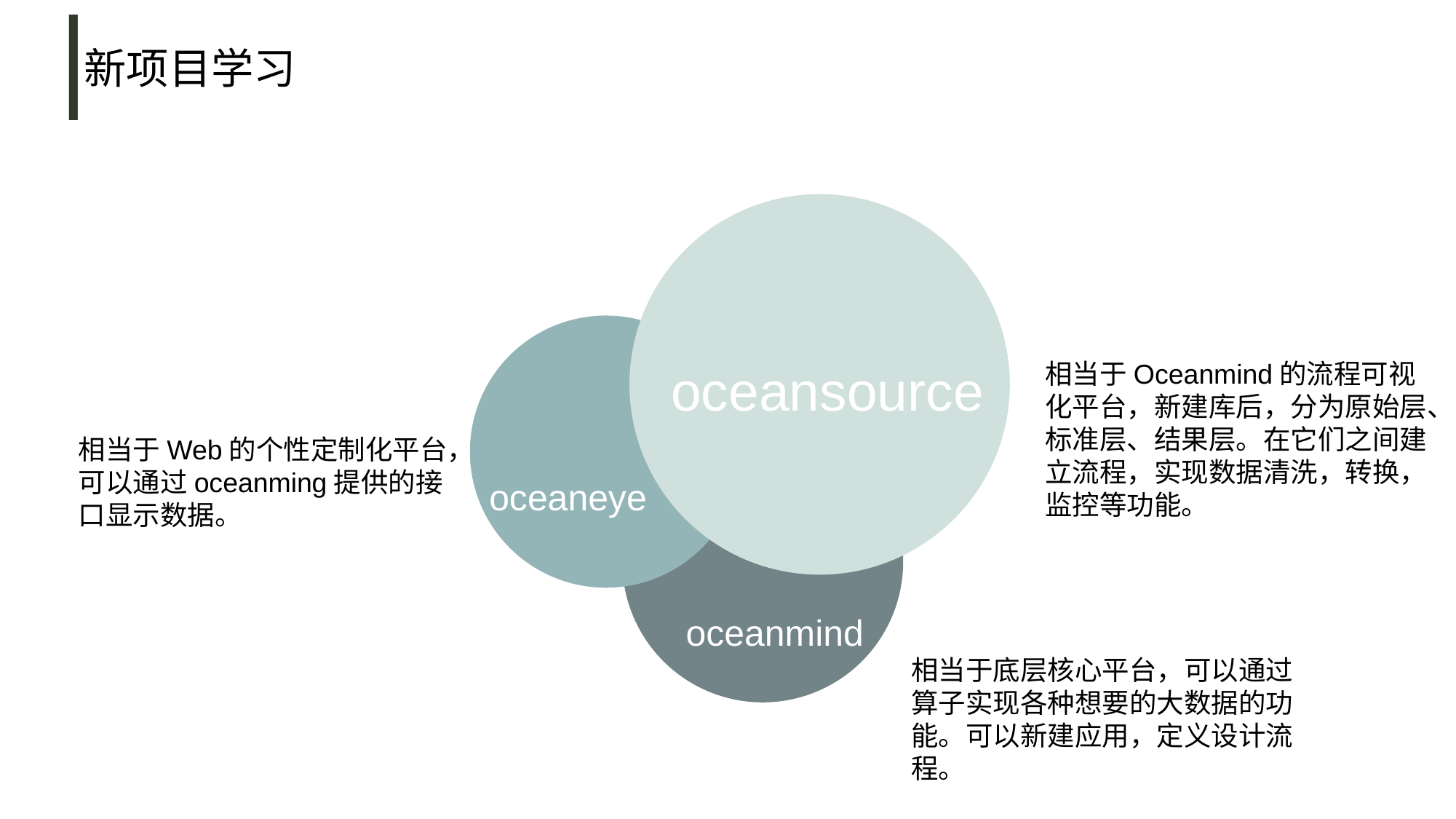

新项目学习

oceansource
相当于Oceanmind的流程可视化平台，新建库后，分为原始层、标准层、结果层。在它们之间建立流程，实现数据清洗，转换，监控等功能。
相当于Web的个性定制化平台，可以通过oceanming提供的接口显示数据。
oceaneye
oceanmind

相当于底层核心平台，可以通过算子实现各种想要的大数据的功能。可以新建应用，定义设计流程。